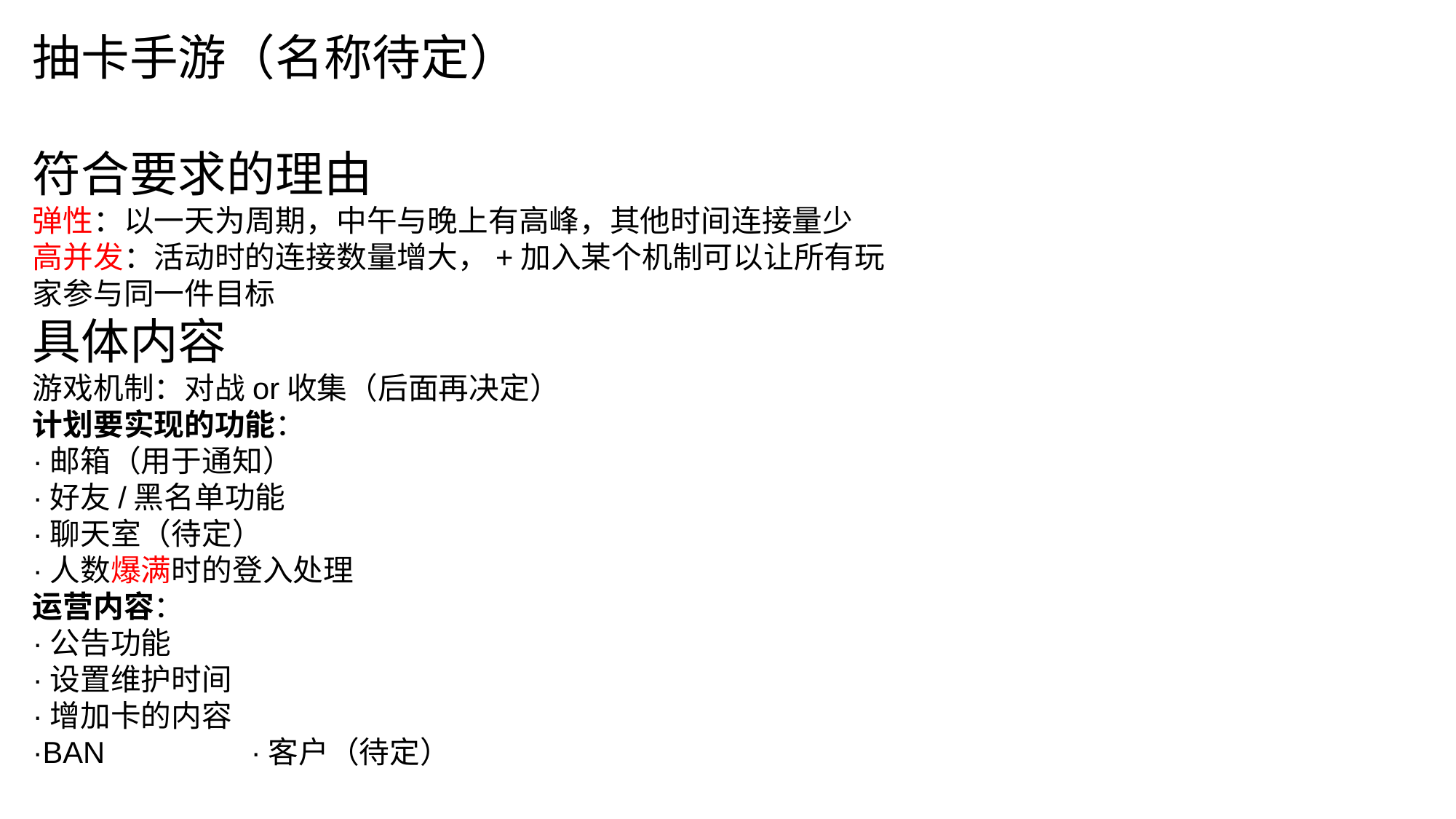

抽卡手游（名称待定）

符合要求的理由
弹性：以一天为周期，中午与晚上有高峰，其他时间连接量少
高并发：活动时的连接数量增大，+加入某个机制可以让所有玩
家参与同一件目标
具体内容
游戏机制：对战or收集（后面再决定）
计划要实现的功能：
·邮箱（用于通知）
·好友/黑名单功能
·聊天室（待定）
·人数爆满时的登入处理
运营内容：
·公告功能
·设置维护时间
·增加卡的内容
·BAN		·客户（待定）